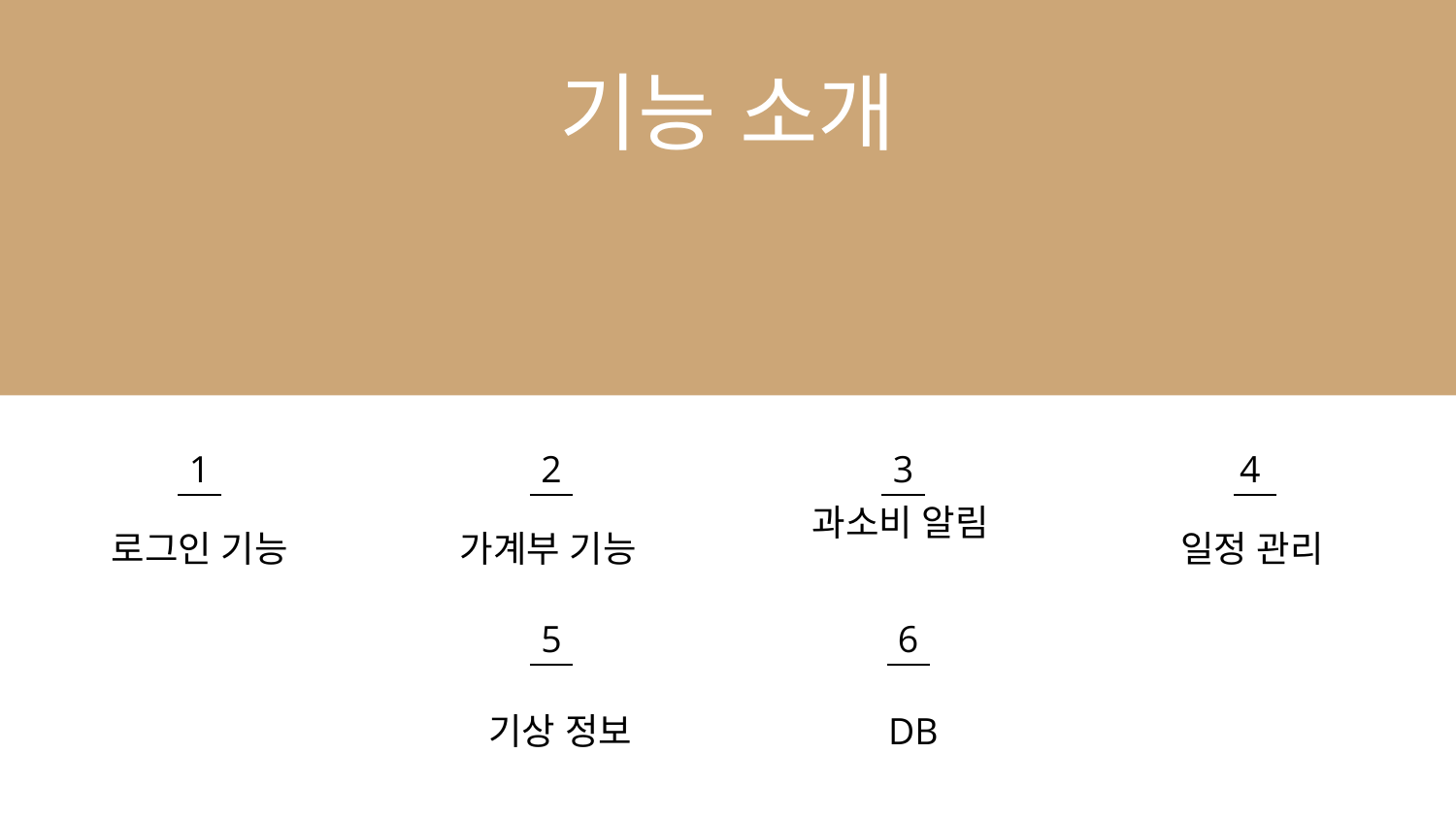

기능 소개
1
2
3
4
과소비 알림
로그인 기능
가계부 기능
일정 관리

5
6
 기상 정보
 DB